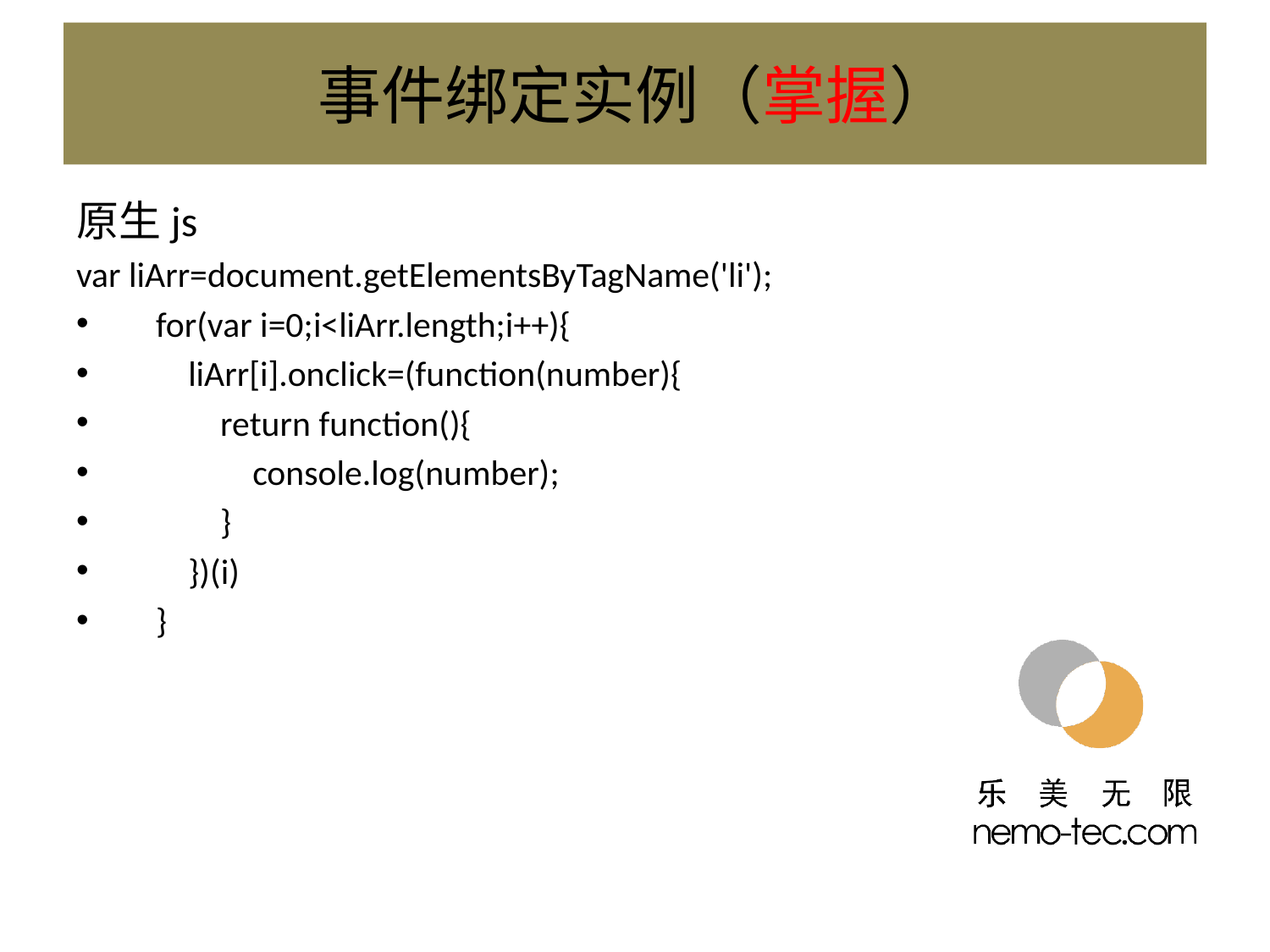

# 事件绑定实例（掌握）

原生js
var liArr=document.getElementsByTagName('li');
    for(var i=0;i<liArr.length;i++){
        liArr[i].onclick=(function(number){
            return function(){
                console.log(number);
            }
        })(i)
    }